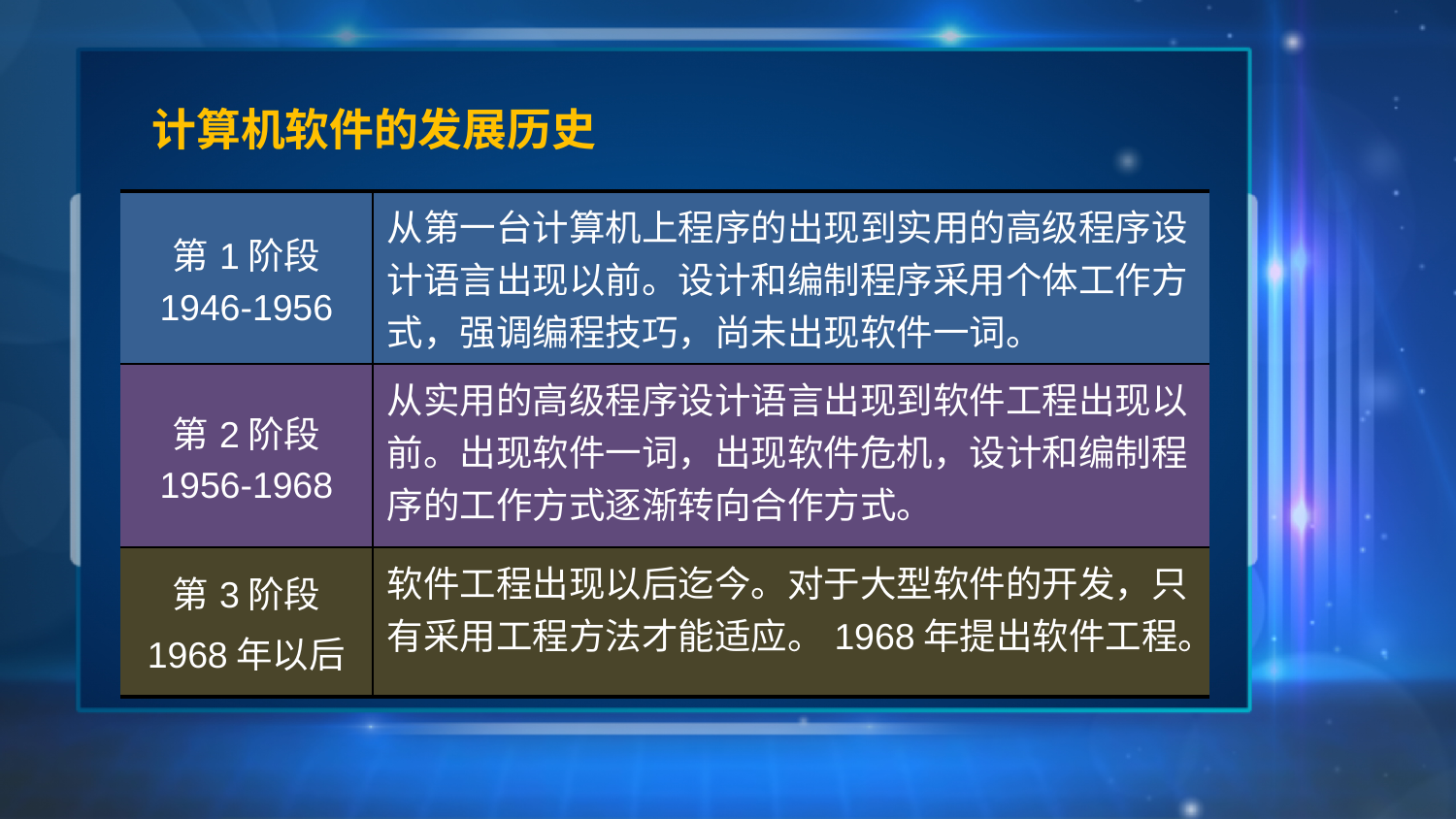

# 计算机软件的发展历史
| 第1阶段 1946-1956 | 从第一台计算机上程序的出现到实用的高级程序设计语言出现以前。设计和编制程序采用个体工作方式，强调编程技巧，尚未出现软件一词。 |
| --- | --- |
| 第2阶段 1956-1968 | 从实用的高级程序设计语言出现到软件工程出现以前。出现软件一词，出现软件危机，设计和编制程序的工作方式逐渐转向合作方式。 |
| 第3阶段 1968年以后 | 软件工程出现以后迄今。对于大型软件的开发，只有采用工程方法才能适应。1968年提出软件工程。 |